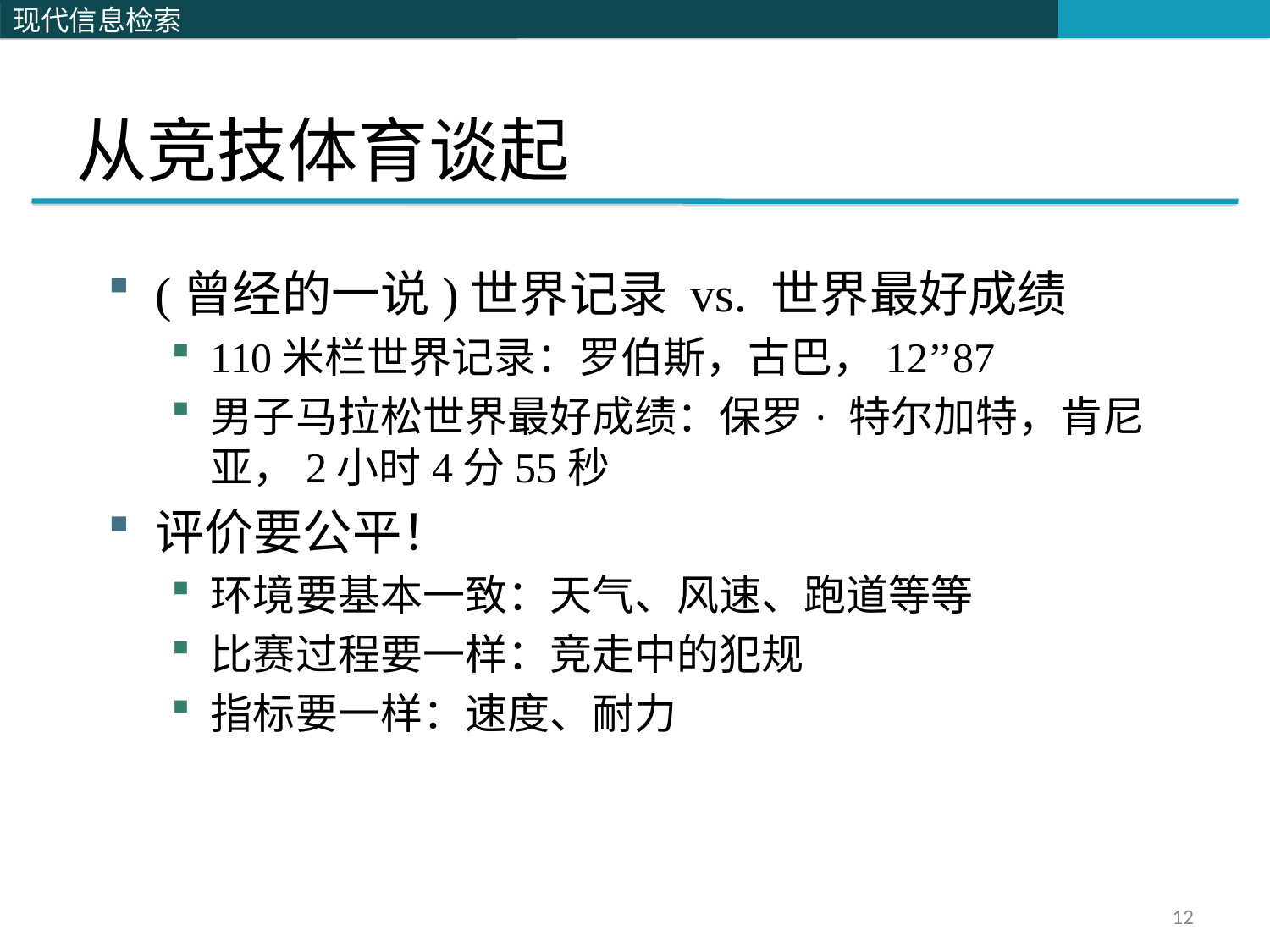

# 从竞技体育谈起
(曾经的一说)世界记录 vs. 世界最好成绩
110米栏世界记录：罗伯斯，古巴，12’’87
男子马拉松世界最好成绩：保罗· 特尔加特，肯尼亚，2小时4分55秒
评价要公平！
环境要基本一致：天气、风速、跑道等等
比赛过程要一样：竞走中的犯规
指标要一样：速度、耐力

12